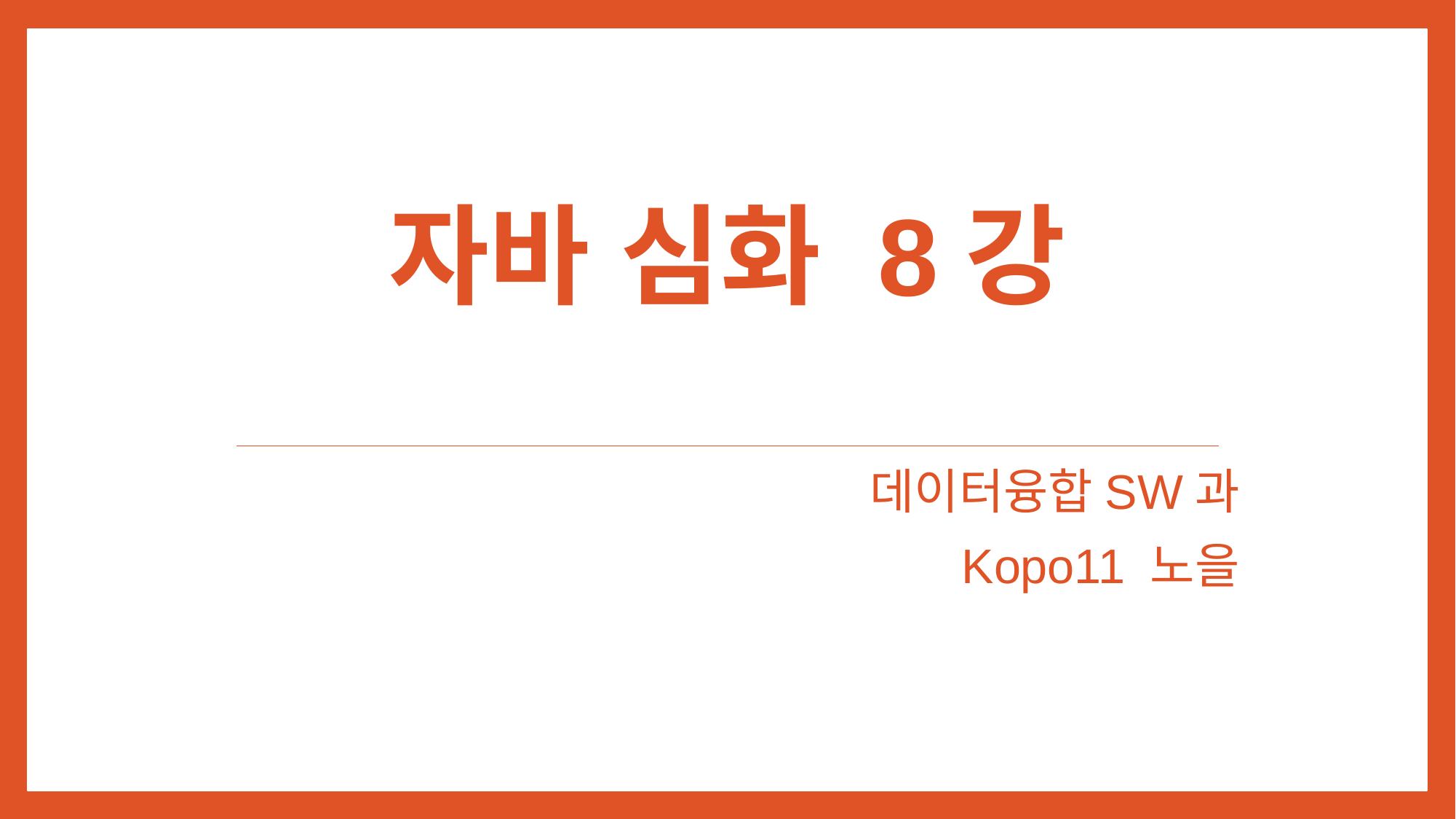

# 자바 심화 8강
데이터융합SW과
Kopo11 노을